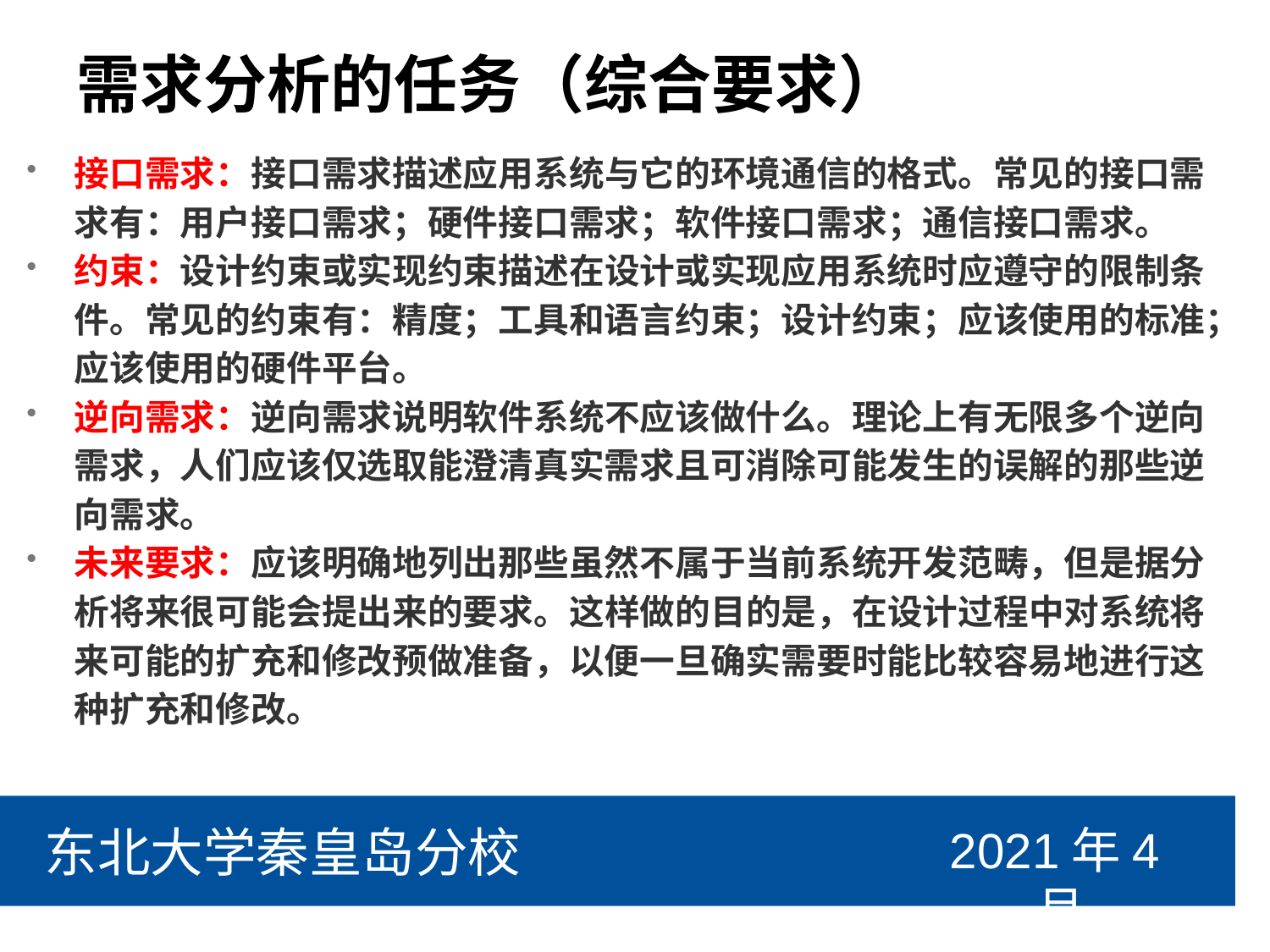

# 需求分析的任务（综合要求）
接口需求：接口需求描述应用系统与它的环境通信的格式。常见的接口需求有：用户接口需求；硬件接口需求；软件接口需求；通信接口需求。
约束：设计约束或实现约束描述在设计或实现应用系统时应遵守的限制条件。常见的约束有：精度；工具和语言约束；设计约束；应该使用的标准；应该使用的硬件平台。
逆向需求：逆向需求说明软件系统不应该做什么。理论上有无限多个逆向需求，人们应该仅选取能澄清真实需求且可消除可能发生的误解的那些逆向需求。
未来要求：应该明确地列出那些虽然不属于当前系统开发范畴，但是据分析将来很可能会提出来的要求。这样做的目的是，在设计过程中对系统将来可能的扩充和修改预做准备，以便一旦确实需要时能比较容易地进行这种扩充和修改。